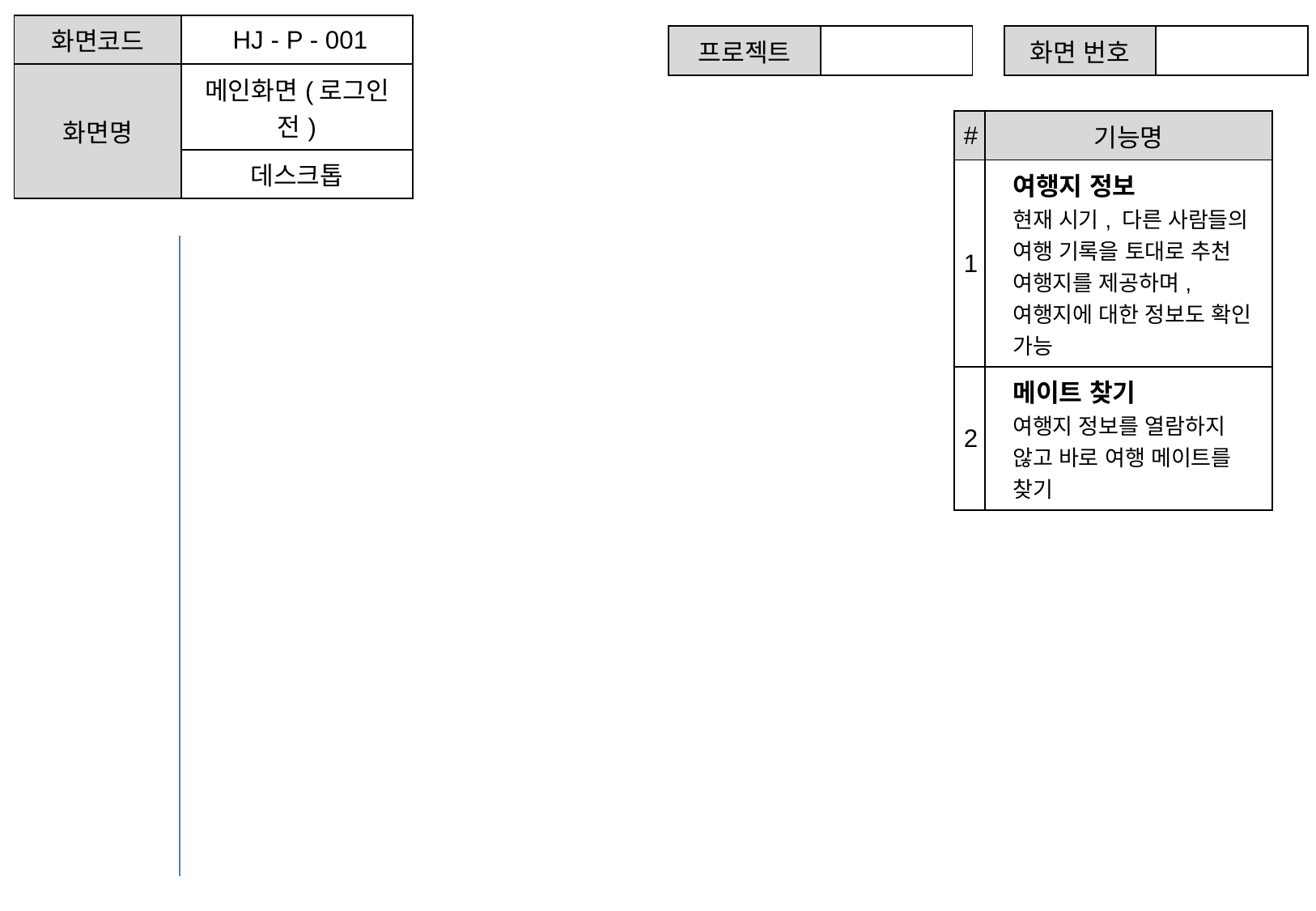

| 화면코드 | HJ - P - 001 |
| --- | --- |
| 화면명 | 메인화면(로그인 전) |
|  | 데스크톱 |
| 프로젝트 |  |
| --- | --- |
| 화면 번호 |  |
| --- | --- |
| # | 기능명 |
| --- | --- |
| 1 | 여행지 정보 현재 시기, 다른 사람들의 여행 기록을 토대로 추천 여행지를 제공하며, 여행지에 대한 정보도 확인 가능 |
| 2 | 메이트 찾기 여행지 정보를 열람하지 않고 바로 여행 메이트를 찾기 |